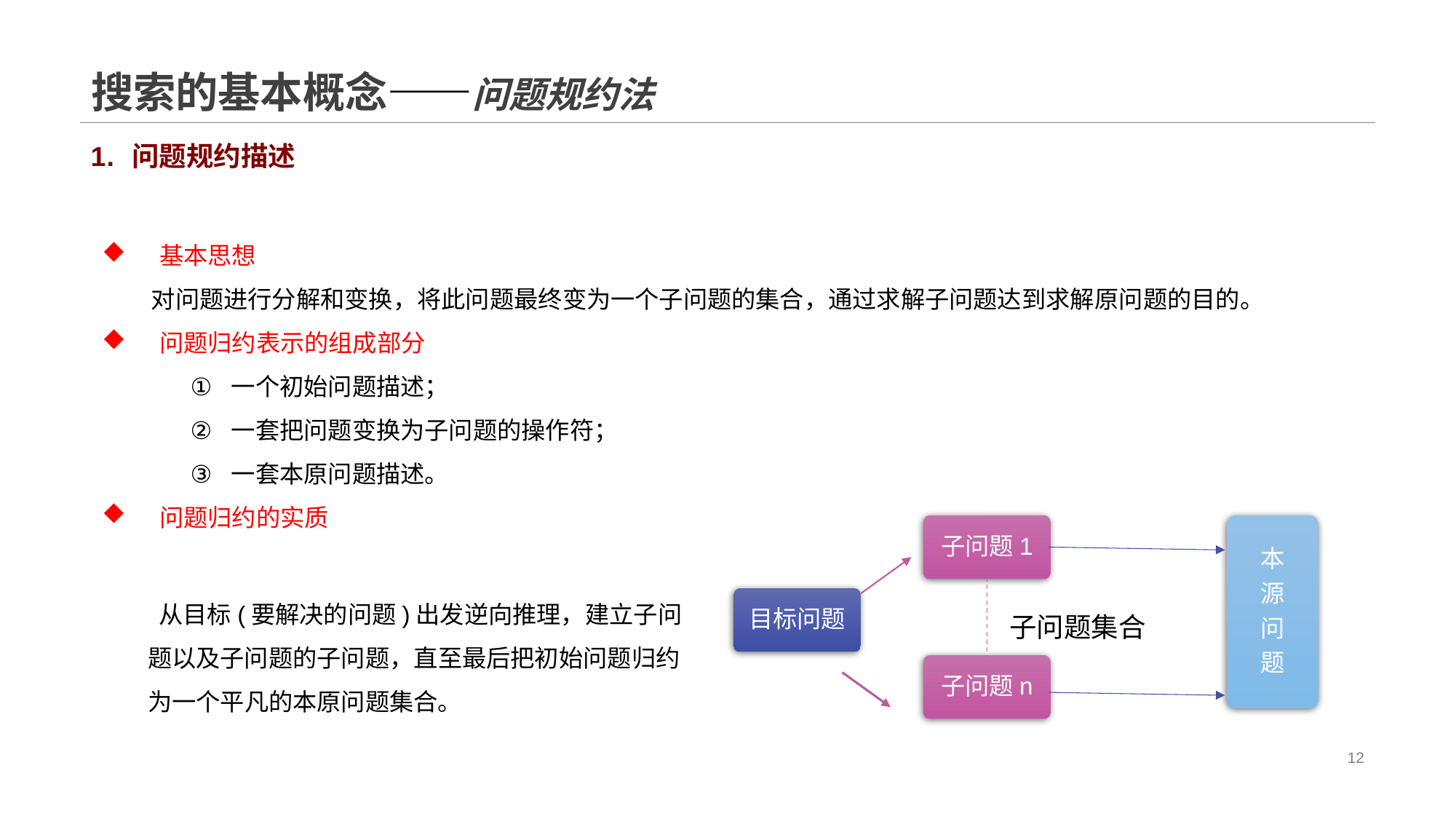

# 搜索的基本概念——问题规约法
问题规约描述
  基本思想
        对问题进行分解和变换，将此问题最终变为一个子问题的集合，通过求解子问题达到求解原问题的目的。
  问题归约表示的组成部分
一个初始问题描述；
一套把问题变换为子问题的操作符；
一套本原问题描述。
  问题归约的实质

子问题1

本
源
问
题

目标问题
子问题集合

子问题n
 从目标(要解决的问题)出发逆向推理，建立子问题以及子问题的子问题，直至最后把初始问题归约为一个平凡的本原问题集合。
12